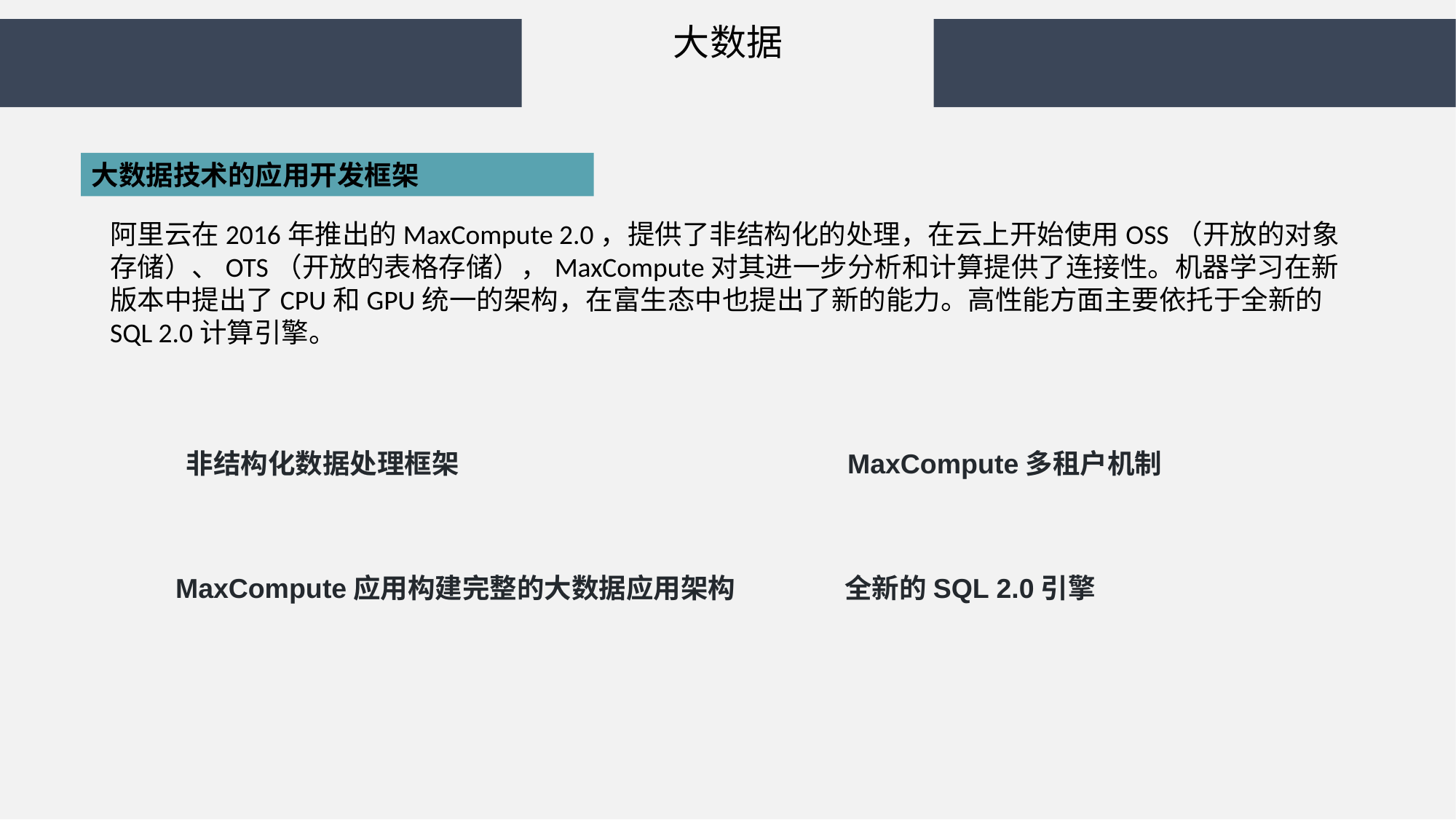

大数据

大数据技术的应用开发框架
阿里云在2016年推出的MaxCompute 2.0，提供了非结构化的处理，在云上开始使用OSS（开放的对象存储）、OTS（开放的表格存储），MaxCompute对其进一步分析和计算提供了连接性。机器学习在新版本中提出了CPU和GPU统一的架构，在富生态中也提出了新的能力。高性能方面主要依托于全新的SQL 2.0计算引擎。
非结构化数据处理框架
MaxCompute多租户机制
MaxCompute应用构建完整的大数据应用架构
全新的SQL 2.0引擎